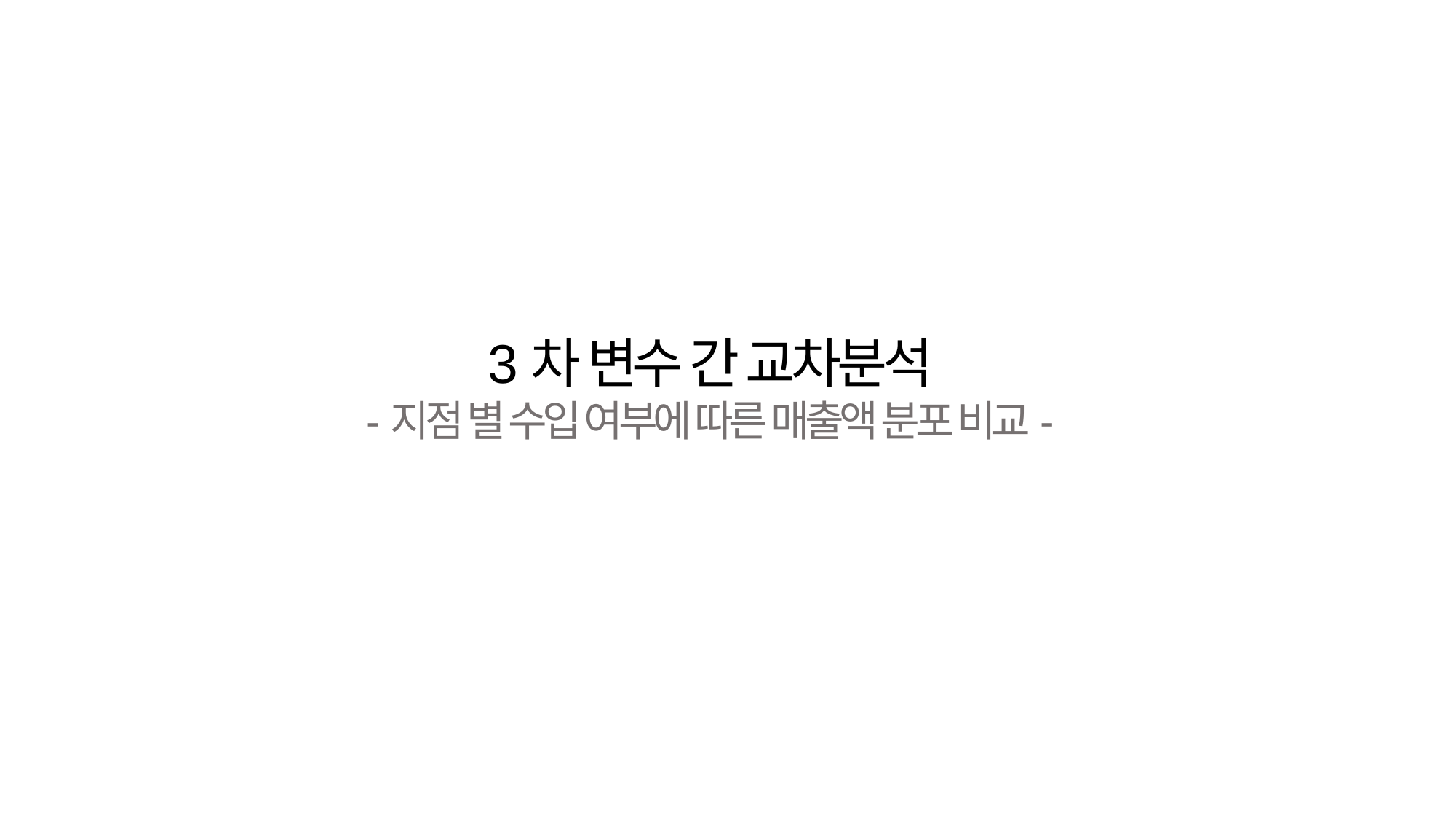

3차 변수 간 교차분석
-지점 별 수입 여부에 따른 매출액 분포 비교-